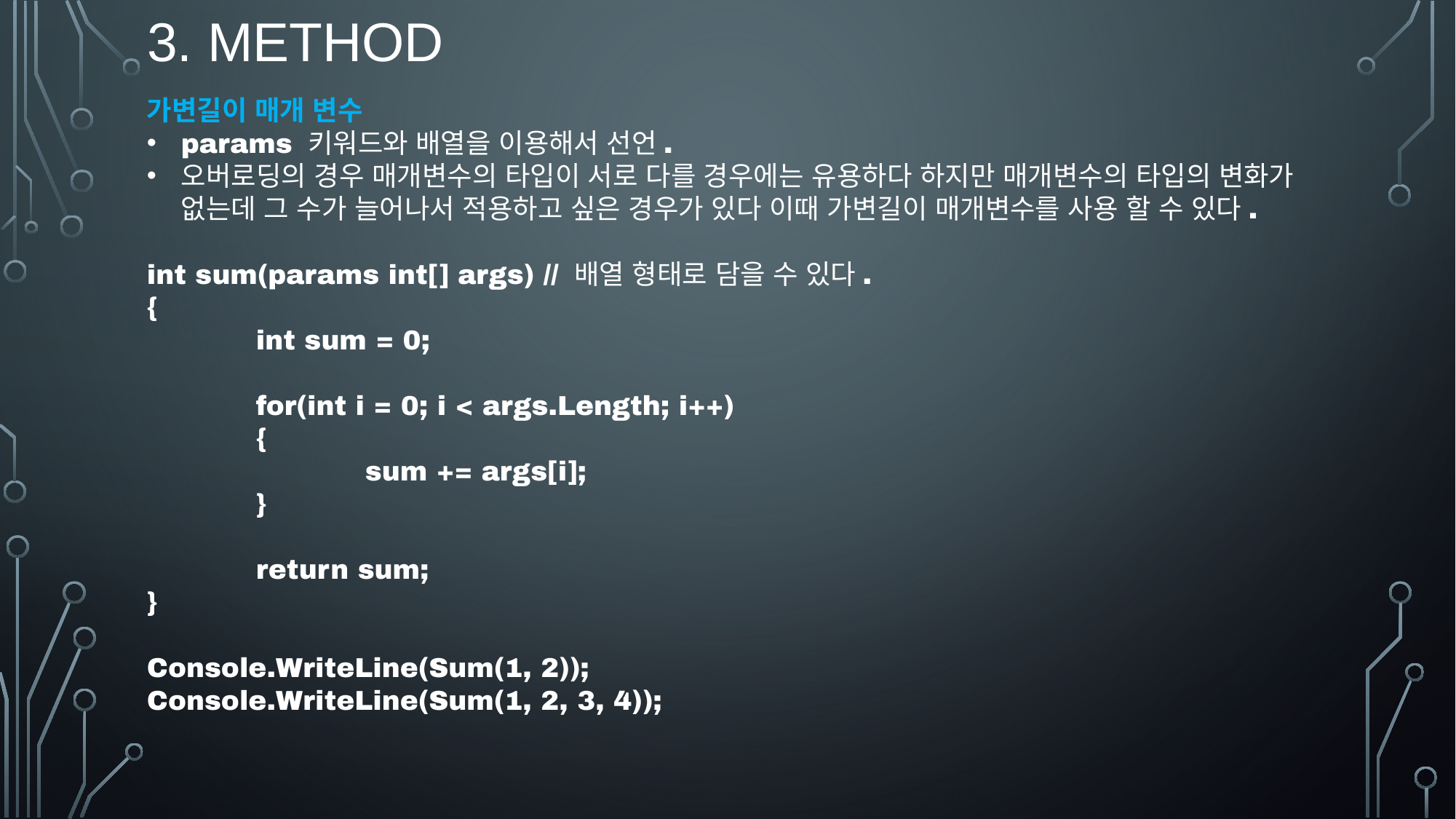

# 3. method
가변길이 매개 변수
params 키워드와 배열을 이용해서 선언.
오버로딩의 경우 매개변수의 타입이 서로 다를 경우에는 유용하다 하지만 매개변수의 타입의 변화가 없는데 그 수가 늘어나서 적용하고 싶은 경우가 있다 이때 가변길이 매개변수를 사용 할 수 있다.

int sum(params int[] args) // 배열 형태로 담을 수 있다.
{
	int sum = 0;

	for(int i = 0; i < args.Length; i++)
	{
		sum += args[i];
	}

	return sum;
}

Console.WriteLine(Sum(1, 2));
Console.WriteLine(Sum(1, 2, 3, 4));